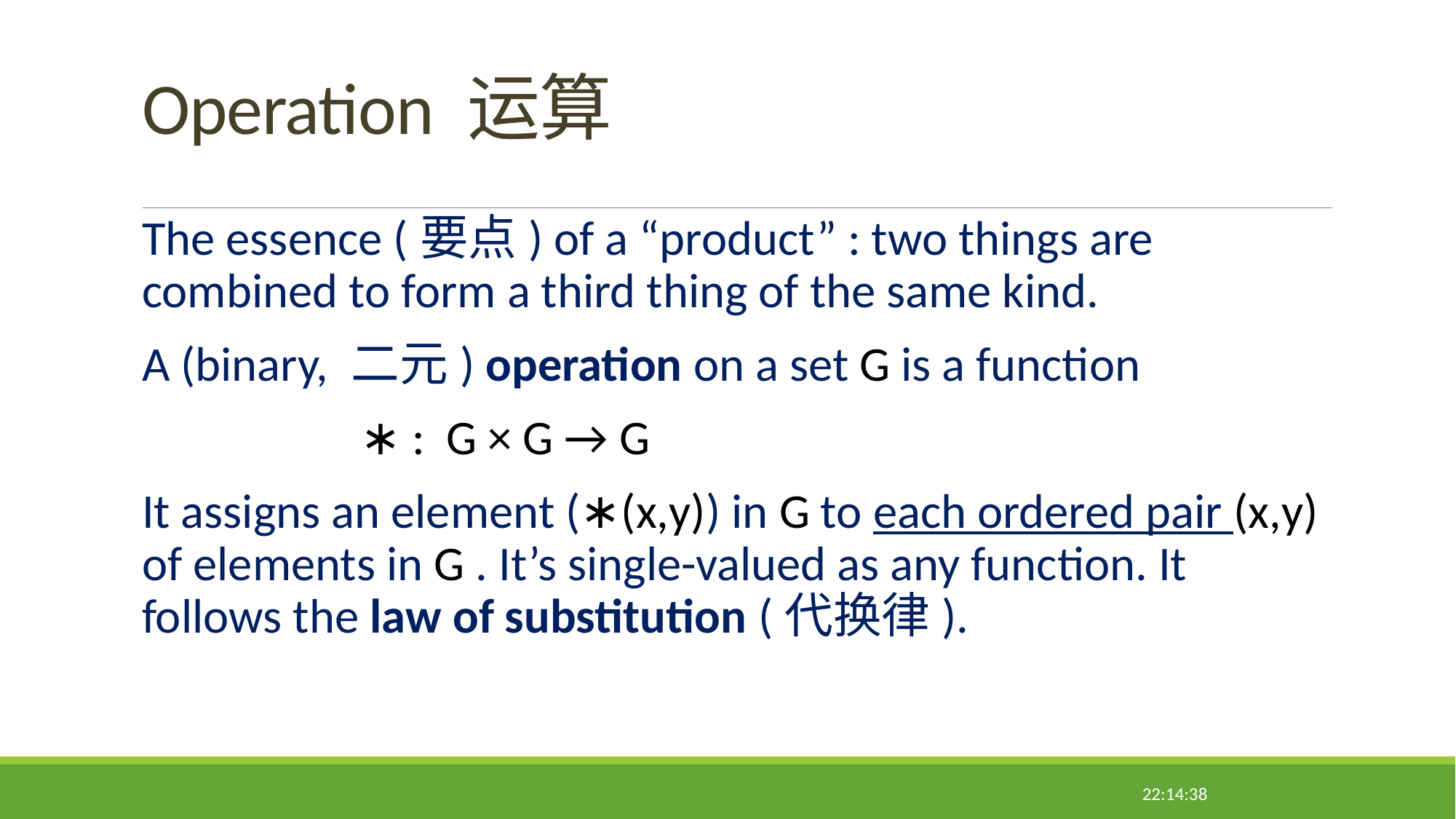

# Operation 运算
The essence (要点) of a “product” : two things are combined to form a third thing of the same kind.
A (binary, 二元) operation on a set G is a function
                    ∗ :  G × G → G
It assigns an element (∗(x,y)) in G to each ordered pair (x,y) of elements in G . It’s single-valued as any function. It follows the law of substitution (代换律).
22:14:38